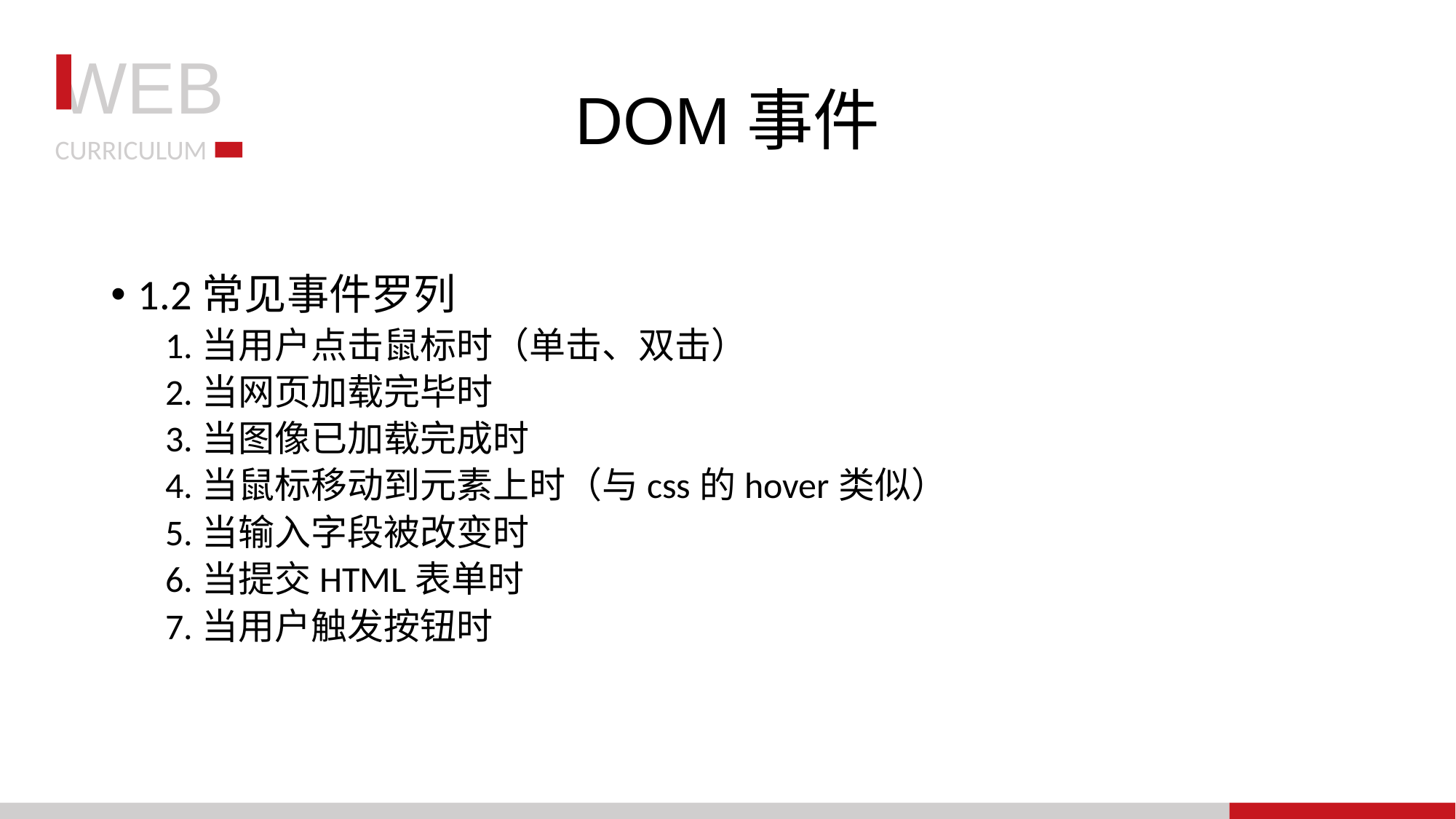

# DOM事件

1.2常见事件罗列
1.当用户点击鼠标时（单击、双击）
2.当网页加载完毕时
3.当图像已加载完成时
4.当鼠标移动到元素上时（与css的hover类似）
5.当输入字段被改变时
6.当提交HTML表单时
7.当用户触发按钮时